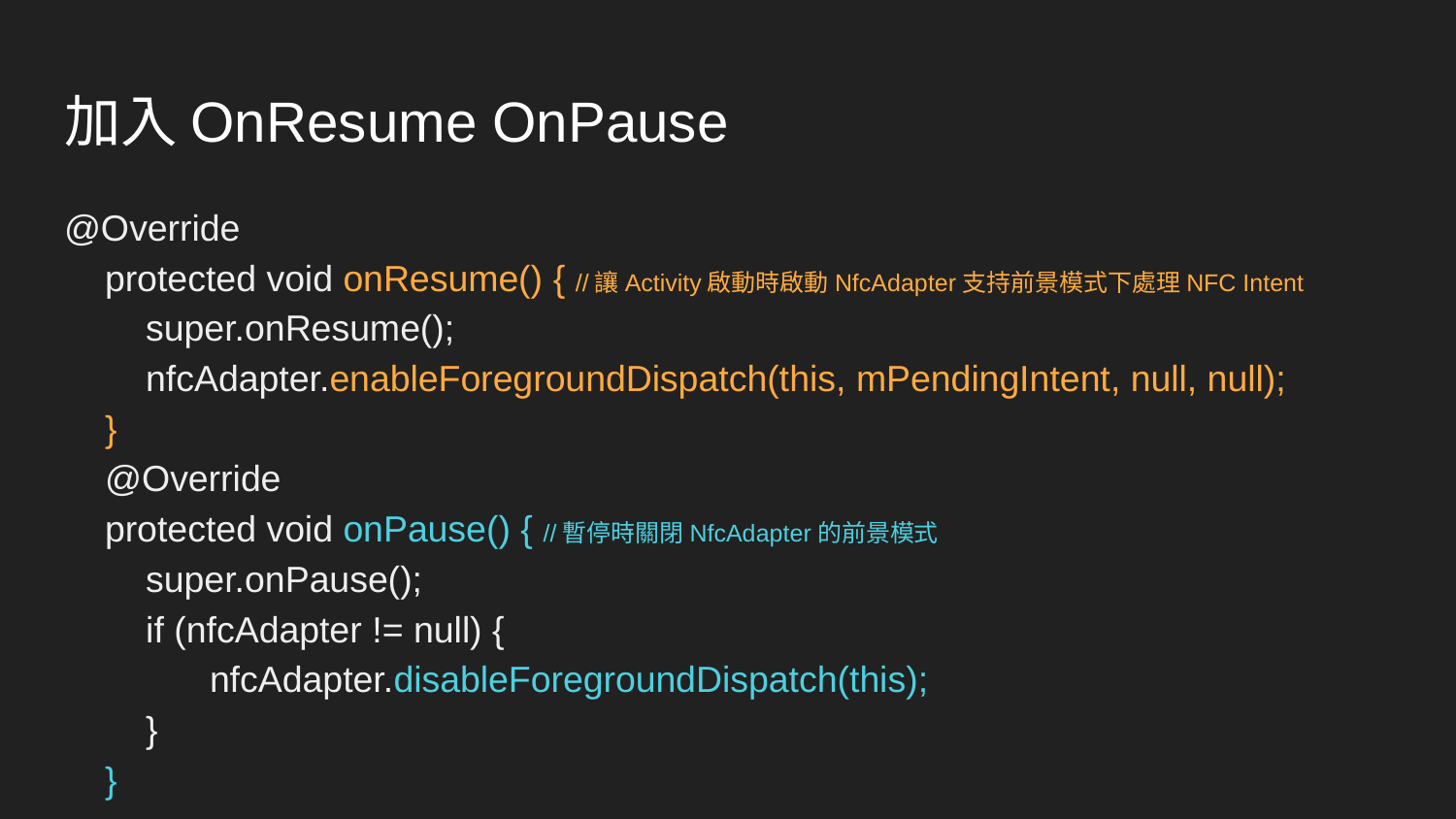

# 加入OnResume OnPause
@Override
    protected void onResume() { //讓Activity啟動時啟動NfcAdapter支持前景模式下處理NFC Intent
        super.onResume();
        nfcAdapter.enableForegroundDispatch(this, mPendingIntent, null, null);
    }
    @Override
    protected void onPause() { //暫停時關閉NfcAdapter的前景模式
        super.onPause();
        if (nfcAdapter != null) {
        	nfcAdapter.disableForegroundDispatch(this);
        }
    }